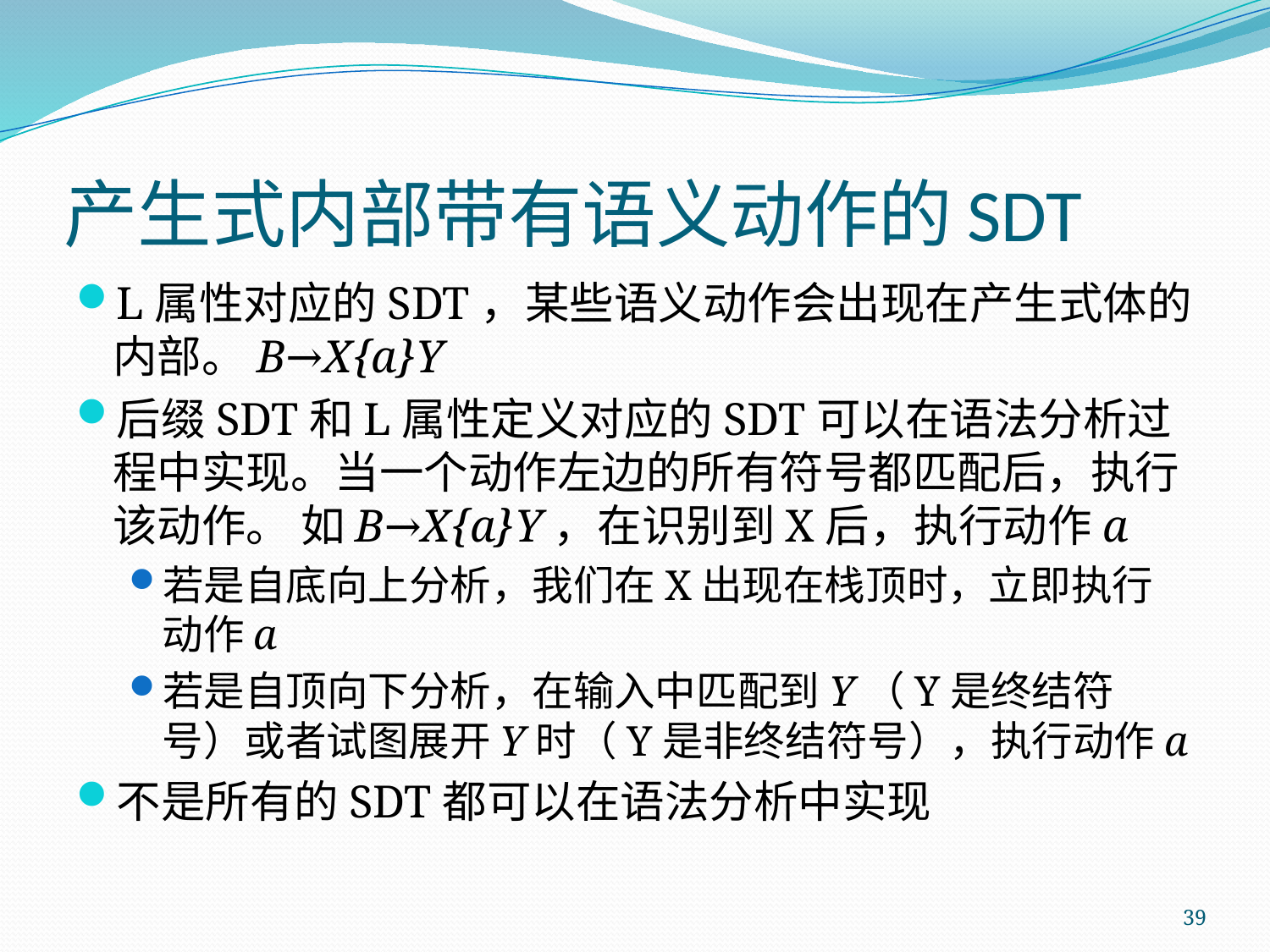

# 产生式内部带有语义动作的SDT
L属性对应的SDT，某些语义动作会出现在产生式体的内部。B→X{a}Y
后缀SDT和L属性定义对应的SDT可以在语法分析过程中实现。当一个动作左边的所有符号都匹配后，执行该动作。 如B→X{a}Y，在识别到X后，执行动作a
若是自底向上分析，我们在X出现在栈顶时，立即执行动作a
若是自顶向下分析，在输入中匹配到Y（Y是终结符号）或者试图展开Y时（Y是非终结符号），执行动作a
不是所有的SDT都可以在语法分析中实现
39